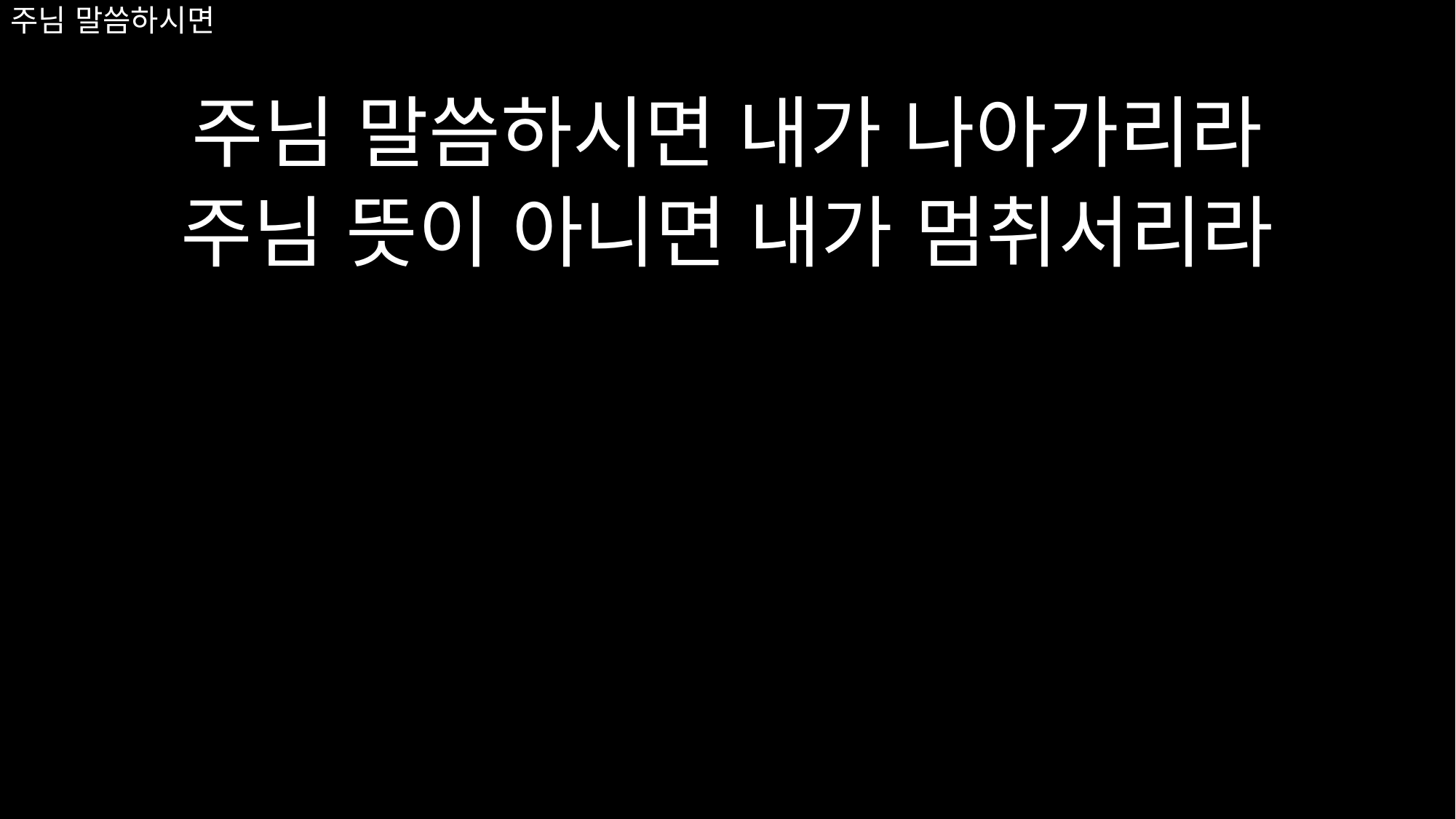

# 주님 말씀하시면
주님 말씀하시면 내가 나아가리라
주님 뜻이 아니면 내가 멈취서리라